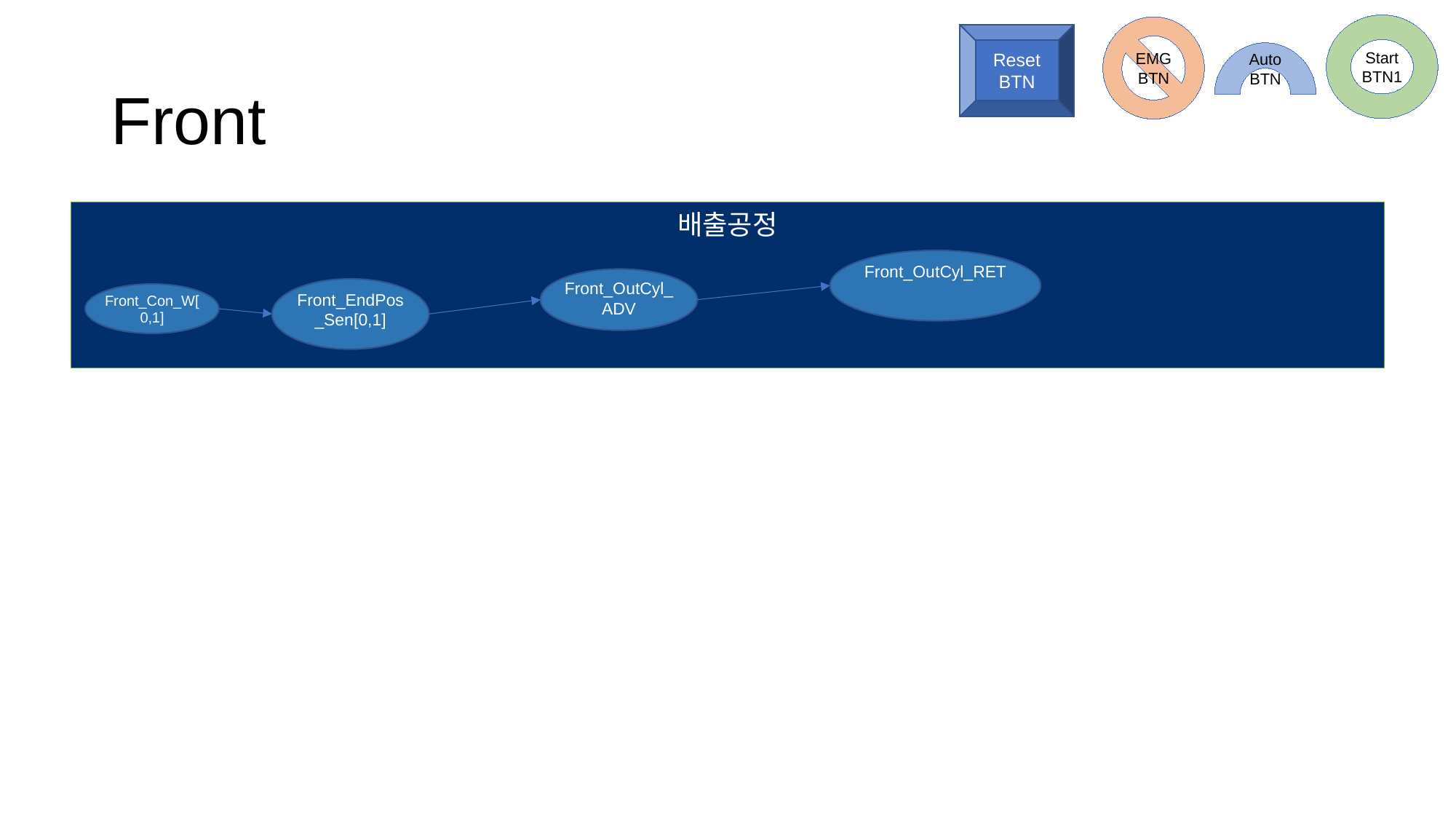

Start
BTN1
EMG
BTN
Reset
BTN
Auto
BTN
# Front
배출공정
Front_OutCyl_RET
Front_OutCyl_ADV
Front_Con_W[0,1]
Front_EndPos_Sen[0,1]